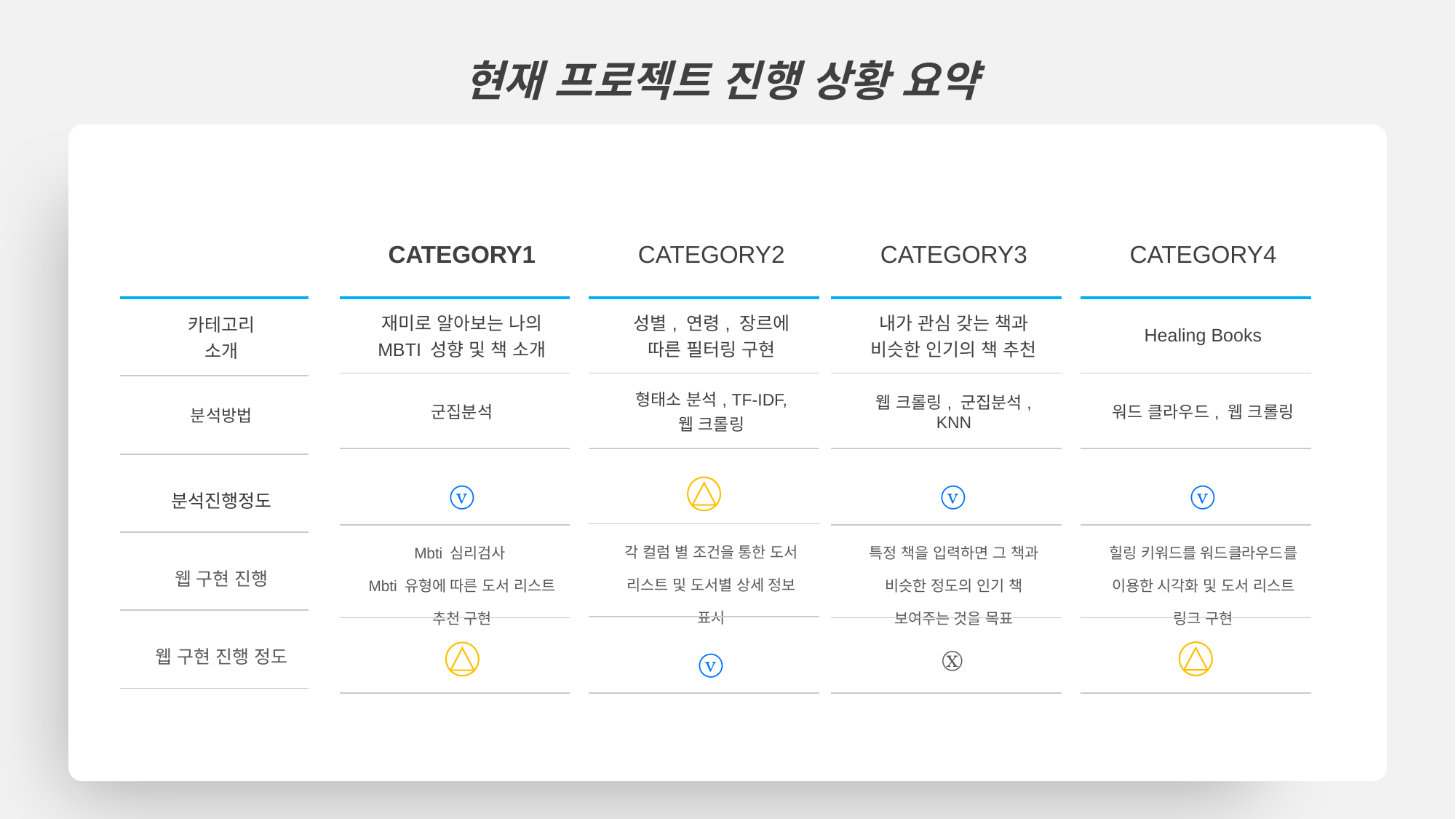

현재 프로젝트 진행 상황 요약

| CATEGORY1 |
| --- |
| 재미로 알아보는 나의 MBTI 성향 및 책 소개 |
| 군집분석 |
| ⓥ |
| Mbti 심리검사 Mbti 유형에 따른 도서 리스트 추천 구현 |
|  |
| CATEGORY2 |
| --- |
| 성별, 연령, 장르에 따른 필터링 구현 |
| 형태소 분석, TF-IDF, 웹 크롤링 |
|  |
| 각 컬럼 별 조건을 통한 도서 리스트 및 도서별 상세 정보 표시 |
| ⓥ |
| CATEGORY3 |
| --- |
| 내가 관심 갖는 책과 비슷한 인기의 책 추천 |
| 웹 크롤링, 군집분석, KNN |
| ⓥ |
| 특정 책을 입력하면 그 책과 비슷한 정도의 인기 책 보여주는 것을 목표 |
|  |
| CATEGORY4 |
| --- |
| Healing Books |
| 워드 클라우드, 웹 크롤링 |
| ⓥ |
| 힐링 키워드를 워드클라우드를 이용한 시각화 및 도서 리스트 링크 구현 |
|  |
| 카테고리 소개 |
| --- |
| 분석방법 |
| 분석진행정도 |
| 웹 구현 진행 |
| 웹 구현 진행 정도 |

Ⓧ